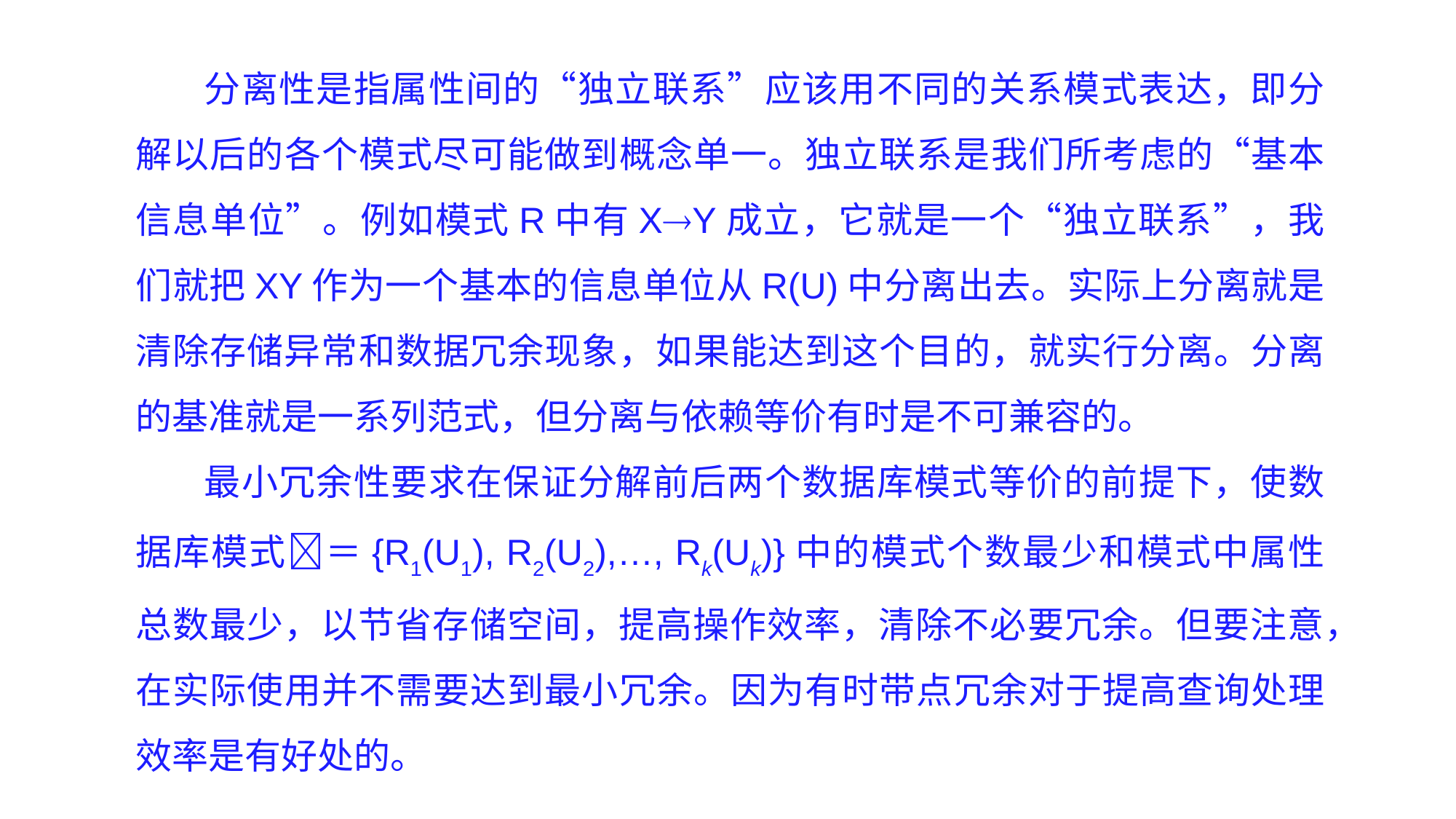

分离性是指属性间的“独立联系”应该用不同的关系模式表达，即分解以后的各个模式尽可能做到概念单一。独立联系是我们所考虑的“基本信息单位”。例如模式R中有X→Y成立，它就是一个“独立联系”，我们就把XY作为一个基本的信息单位从R(U)中分离出去。实际上分离就是清除存储异常和数据冗余现象，如果能达到这个目的，就实行分离。分离的基准就是一系列范式，但分离与依赖等价有时是不可兼容的。
最小冗余性要求在保证分解前后两个数据库模式等价的前提下，使数据库模式ρ＝{R1(U1), R2(U2),…, Rk(Uk)}中的模式个数最少和模式中属性总数最少，以节省存储空间，提高操作效率，清除不必要冗余。但要注意，在实际使用并不需要达到最小冗余。因为有时带点冗余对于提高查询处理效率是有好处的。